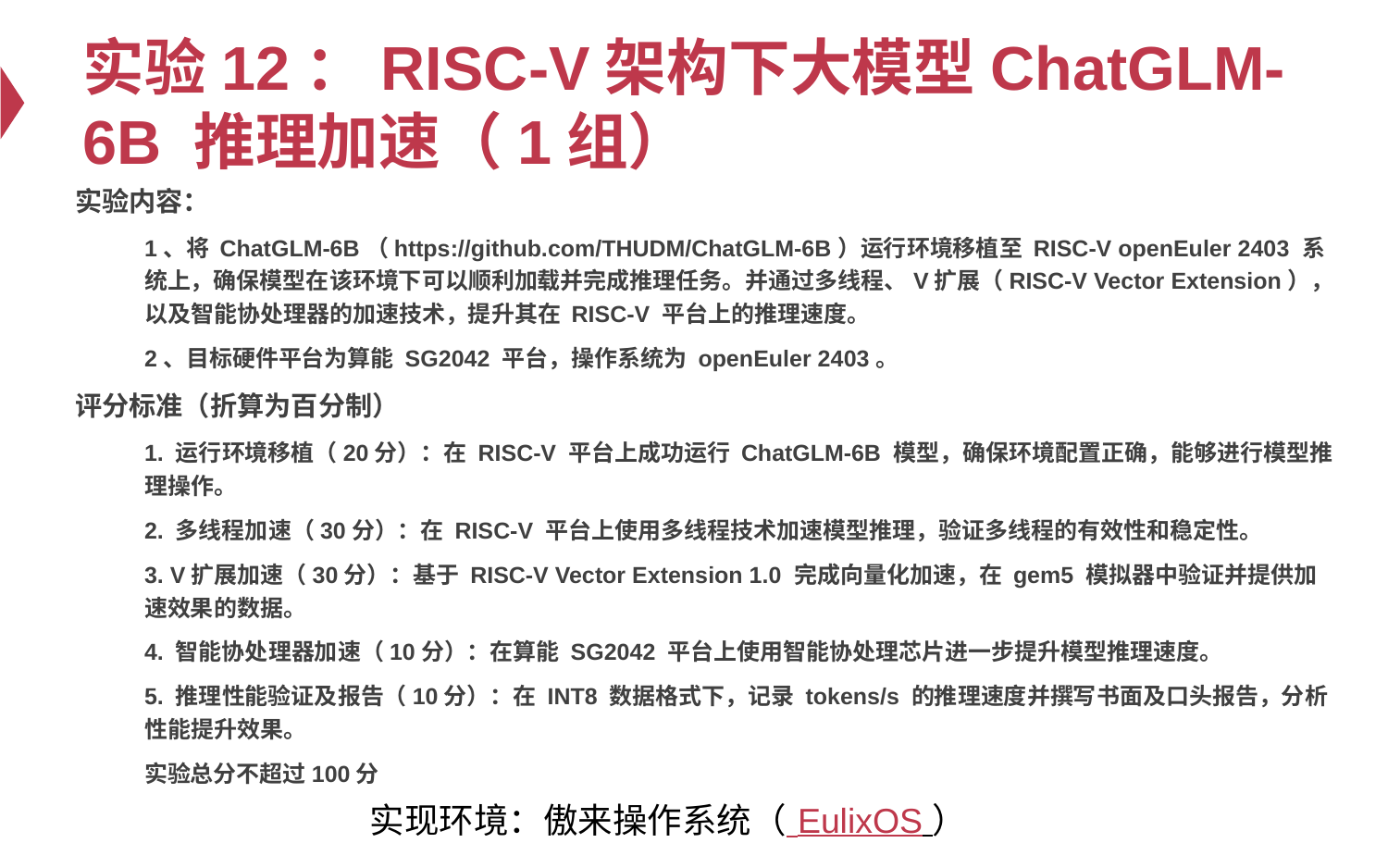

# 实验12：RISC-V架构下大模型ChatGLM-6B 推理加速（1组）
实验内容：
1、将 ChatGLM-6B（https://github.com/THUDM/ChatGLM-6B）运行环境移植至 RISC-V openEuler 2403 系统上，确保模型在该环境下可以顺利加载并完成推理任务。并通过多线程、V扩展（RISC-V Vector Extension），以及智能协处理器的加速技术，提升其在 RISC-V 平台上的推理速度。
2、目标硬件平台为算能 SG2042 平台，操作系统为 openEuler 2403。
评分标准（折算为百分制）
1. 运行环境移植（20分）：在 RISC-V 平台上成功运行 ChatGLM-6B 模型，确保环境配置正确，能够进行模型推理操作。
2. 多线程加速（30分）：在 RISC-V 平台上使用多线程技术加速模型推理，验证多线程的有效性和稳定性。
3. V扩展加速（30分）：基于 RISC-V Vector Extension 1.0 完成向量化加速，在 gem5 模拟器中验证并提供加速效果的数据。
4. 智能协处理器加速（10分）：在算能 SG2042 平台上使用智能协处理芯片进一步提升模型推理速度。
5. 推理性能验证及报告（10分）：在 INT8 数据格式下，记录 tokens/s 的推理速度并撰写书面及口头报告，分析性能提升效果。
实验总分不超过100分

实现环境：傲来操作系统（ EulixOS ）